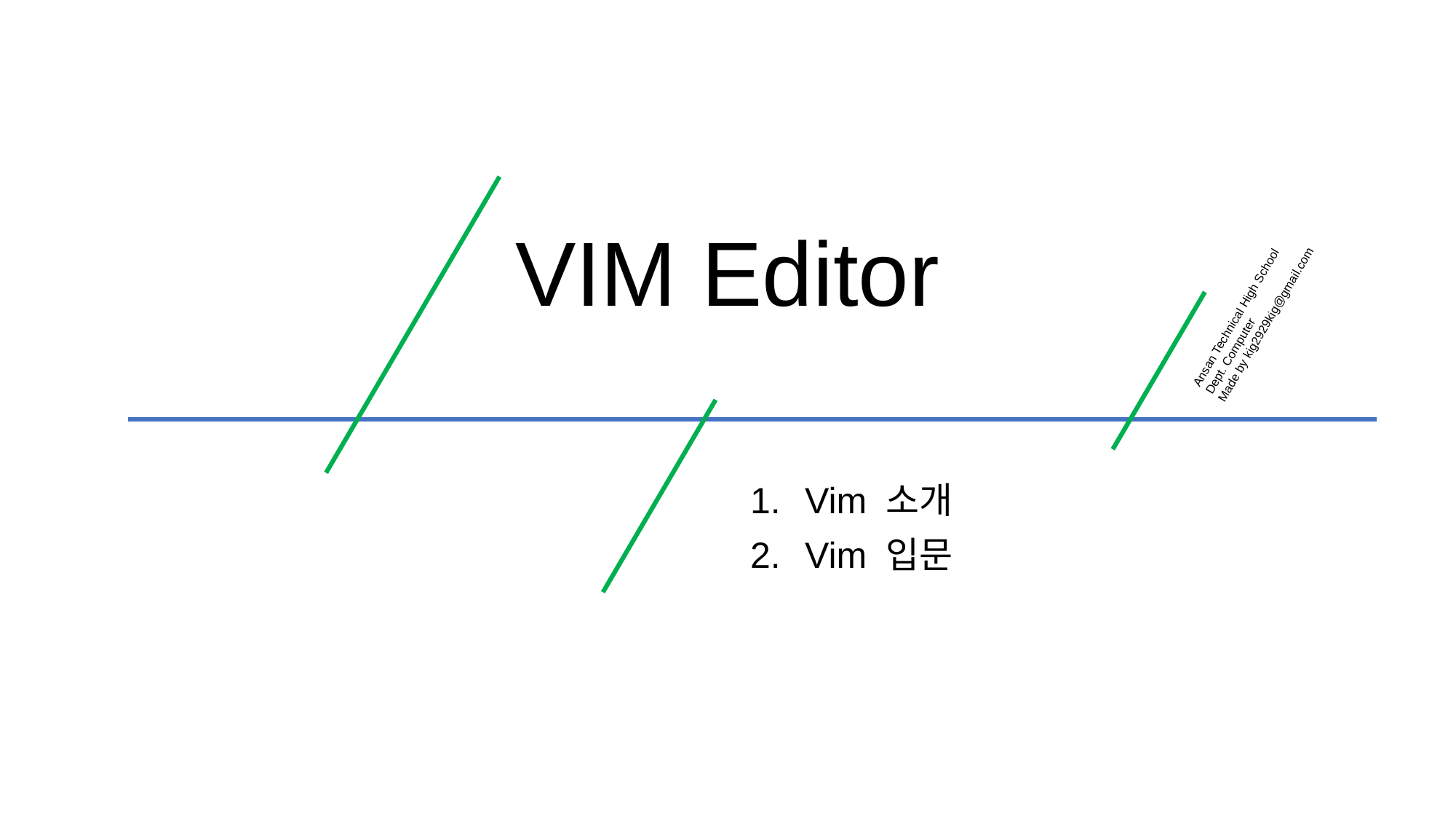

# VIM Editor
Ansan Technical High School
Dept. Computer
Made by kig2929kig@gmail.com
Vim 소개
Vim 입문